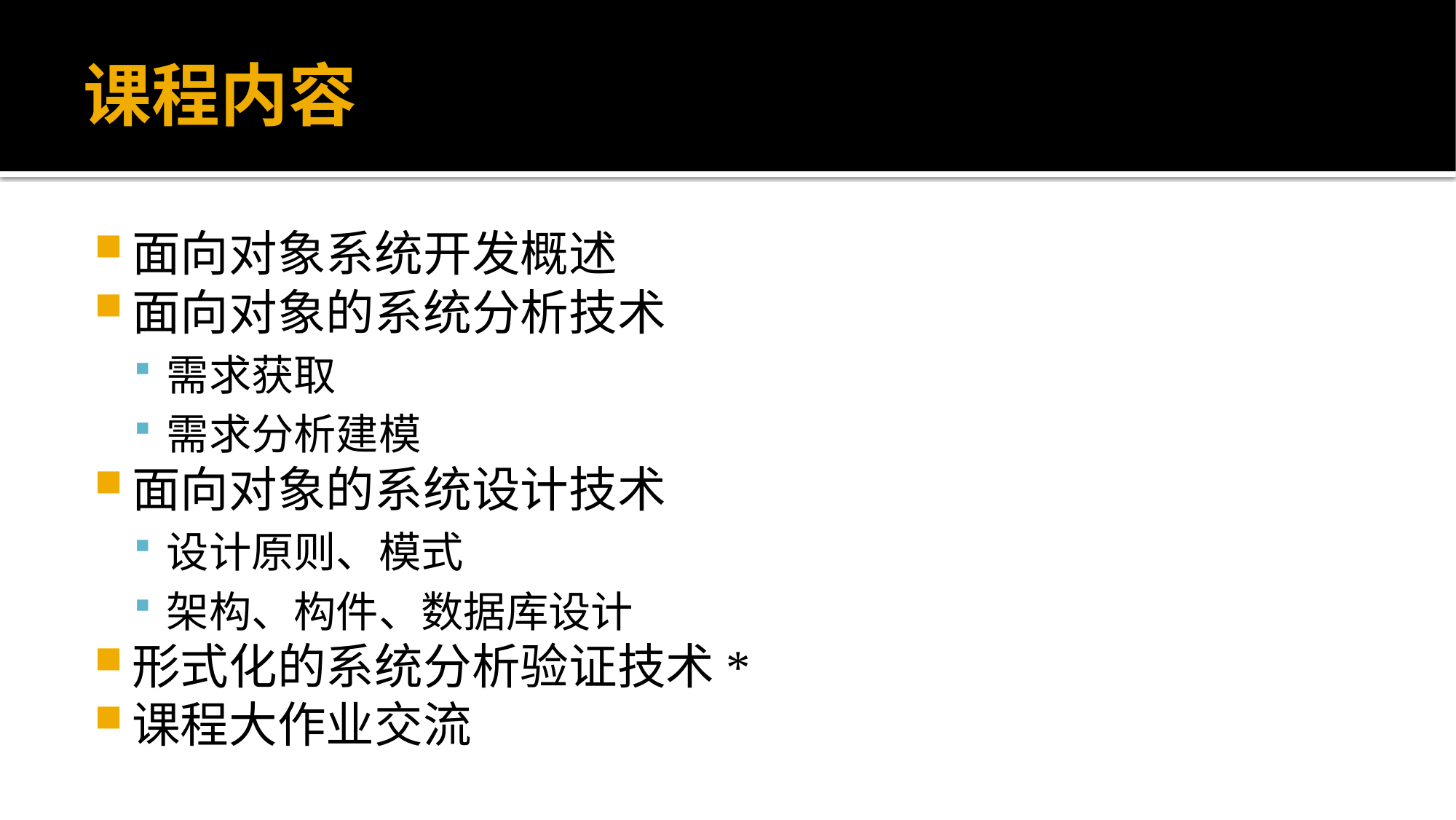

# 课程内容
面向对象系统开发概述
面向对象的系统分析技术
需求获取
需求分析建模
面向对象的系统设计技术
设计原则、模式
架构、构件、数据库设计
形式化的系统分析验证技术*
课程大作业交流